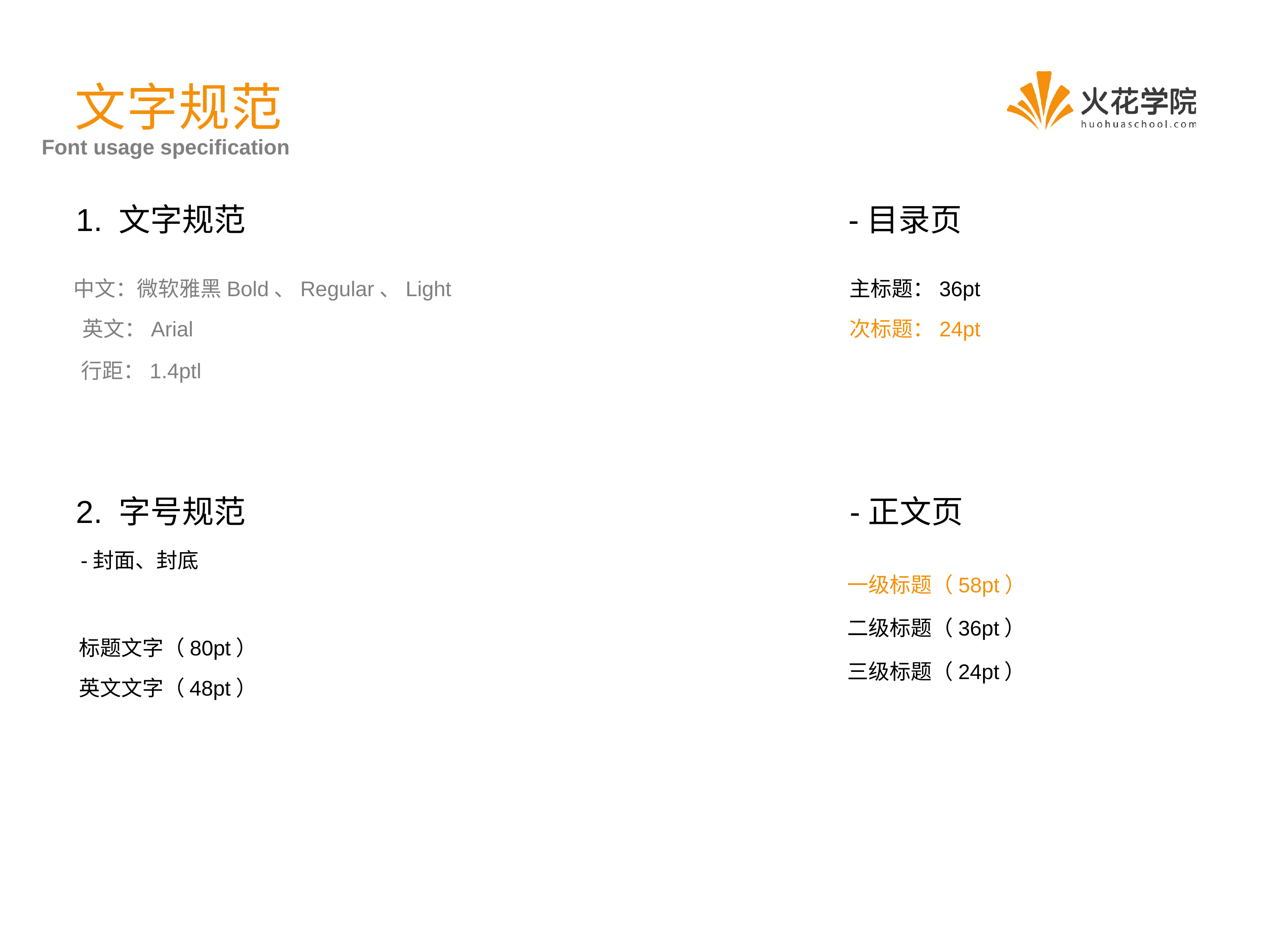

文字规范
Font usage specification
1. 文字规范
-目录页
中文：微软雅黑Bold、Regular、Light
主标题：36pt
英文：Arial
次标题：24pt
行距：1.4ptl
2. 字号规范
-正文页
-封面、封底
一级标题（58pt）
二级标题（36pt）
标题文字（80pt）
三级标题（24pt）
英文文字（48pt）